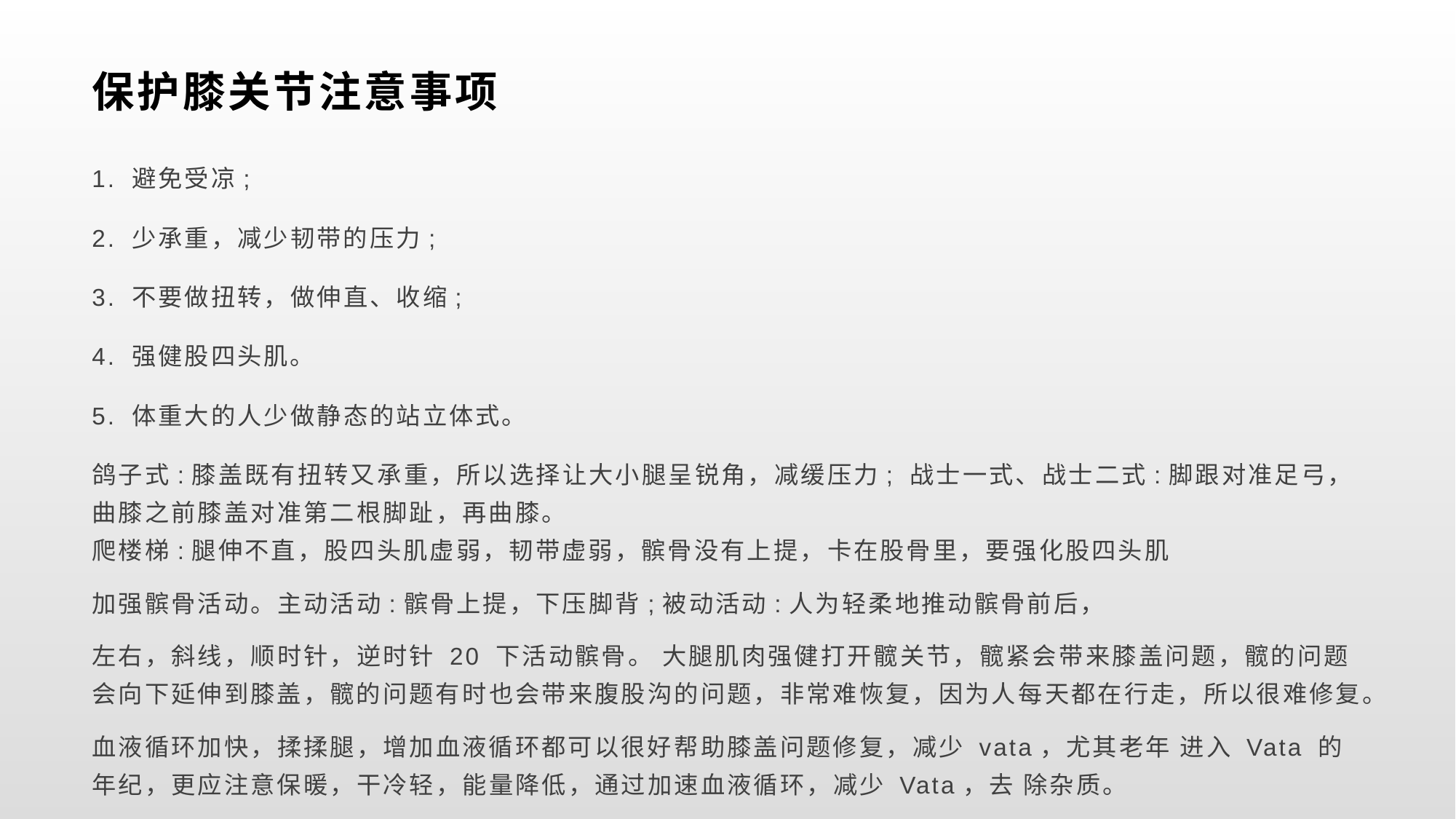

# 保护膝关节注意事项
1. 避免受凉;
2. 少承重，减少韧带的压力;
3. 不要做扭转，做伸直、收缩;
4. 强健股四头肌。
5. 体重大的人少做静态的站立体式。
鸽子式:膝盖既有扭转又承重，所以选择让大小腿呈锐角，减缓压力; 战士一式、战士二式:脚跟对准足弓，曲膝之前膝盖对准第二根脚趾，再曲膝。
爬楼梯:腿伸不直，股四头肌虚弱，韧带虚弱，髌骨没有上提，卡在股骨里，要强化股四头肌
加强髌骨活动。主动活动:髌骨上提，下压脚背;被动活动:人为轻柔地推动髌骨前后，
左右，斜线，顺时针，逆时针 20 下活动髌骨。 大腿肌肉强健打开髋关节，髋紧会带来膝盖问题，髋的问题会向下延伸到膝盖，髋的问题有时也会带来腹股沟的问题，非常难恢复，因为人每天都在行走，所以很难修复。
血液循环加快，揉揉腿，增加血液循环都可以很好帮助膝盖问题修复，减少 vata，尤其老年 进入 Vata 的年纪，更应注意保暖，干冷轻，能量降低，通过加速血液循环，减少 Vata，去 除杂质。
髌骨下有滑液囊，外伤引起滑液突出，受到挤压后，是因为膝关节肌肉，肌腱虚弱，做关节 活动。